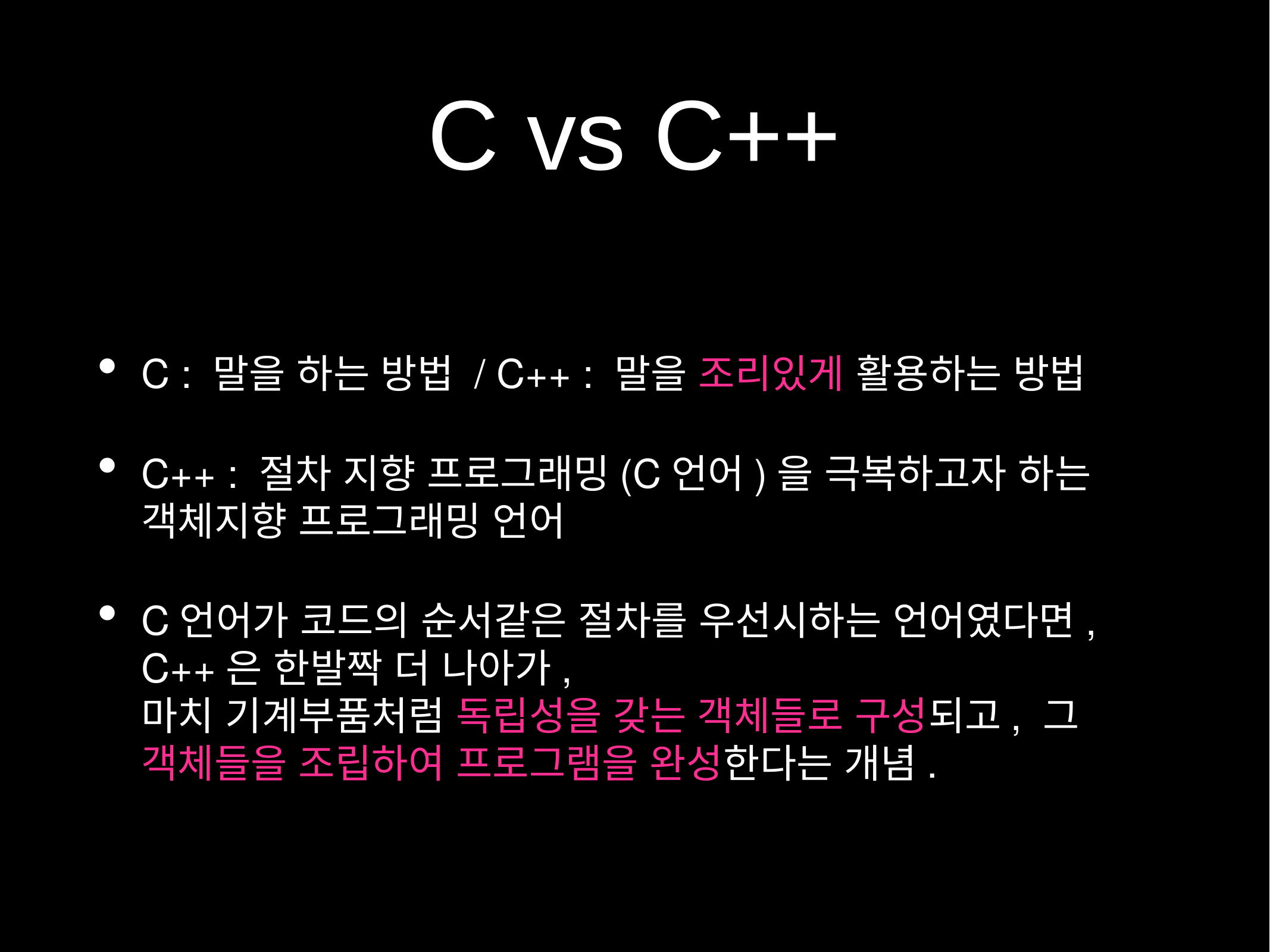

# C vs C++
C : 말을 하는 방법 / C++ : 말을 조리있게 활용하는 방법
C++ : 절차 지향 프로그래밍(C언어)을 극복하고자 하는 객체지향 프로그래밍 언어
C언어가 코드의 순서같은 절차를 우선시하는 언어였다면,
C++은 한발짝 더 나아가,
마치 기계부품처럼 독립성을 갖는 객체들로 구성되고, 그 객체들을 조립하여 프로그램을 완성한다는 개념.